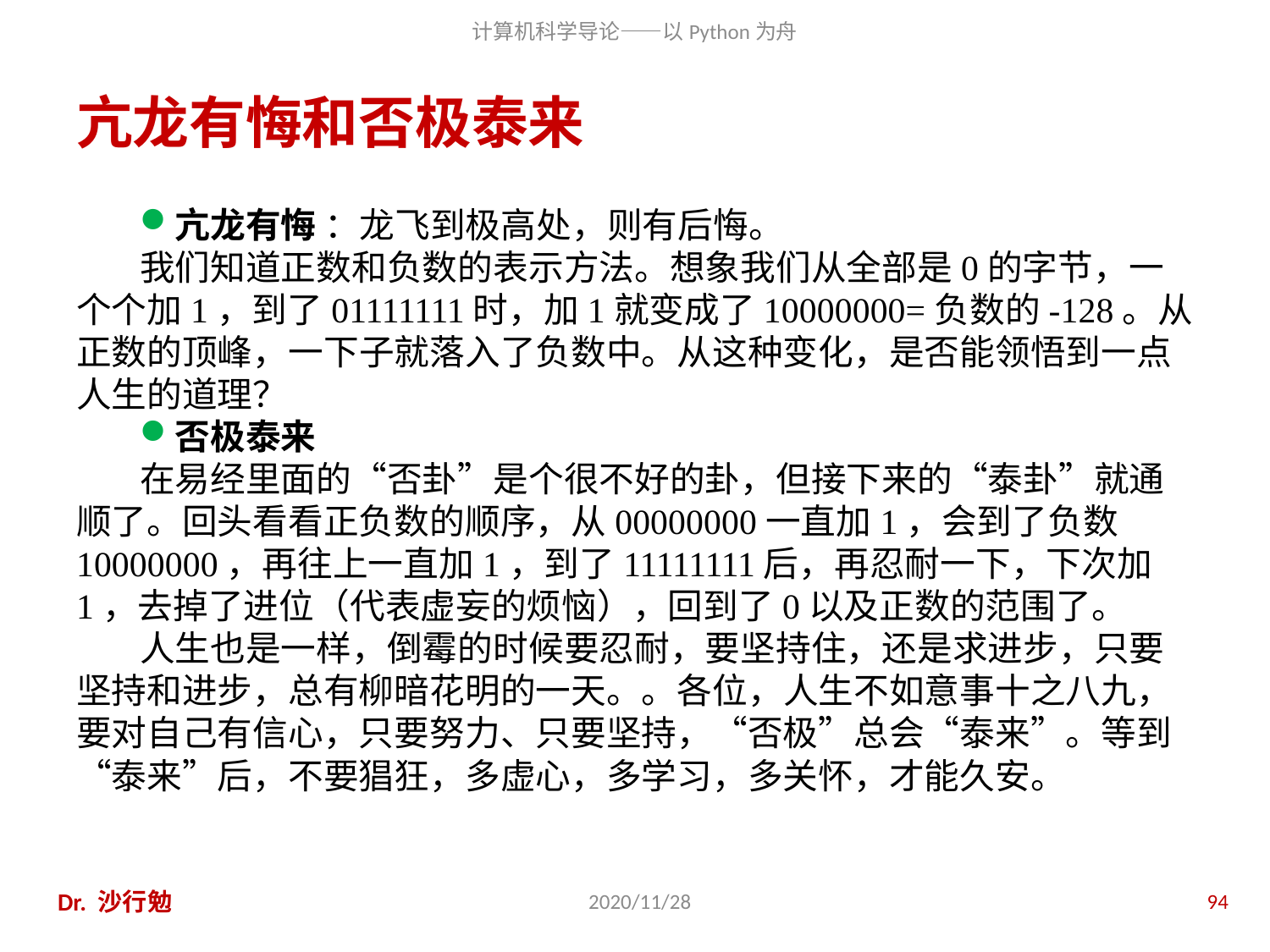

# 亢龙有悔和否极泰来
亢龙有悔 ：龙飞到极高处，则有后悔。
我们知道正数和负数的表示方法。想象我们从全部是0的字节，一个个加1，到了01111111时，加1就变成了10000000=负数的-128。从正数的顶峰，一下子就落入了负数中。从这种变化，是否能领悟到一点人生的道理？
否极泰来
在易经里面的“否卦”是个很不好的卦，但接下来的“泰卦”就通顺了。回头看看正负数的顺序，从00000000一直加1，会到了负数10000000，再往上一直加1，到了11111111后，再忍耐一下，下次加1，去掉了进位（代表虚妄的烦恼），回到了0以及正数的范围了。
人生也是一样，倒霉的时候要忍耐，要坚持住，还是求进步，只要坚持和进步，总有柳暗花明的一天。。各位，人生不如意事十之八九，要对自己有信心，只要努力、只要坚持，“否极”总会“泰来”。等到“泰来”后，不要猖狂，多虚心，多学习，多关怀，才能久安。

Dr. 沙行勉
2020/11/28
94